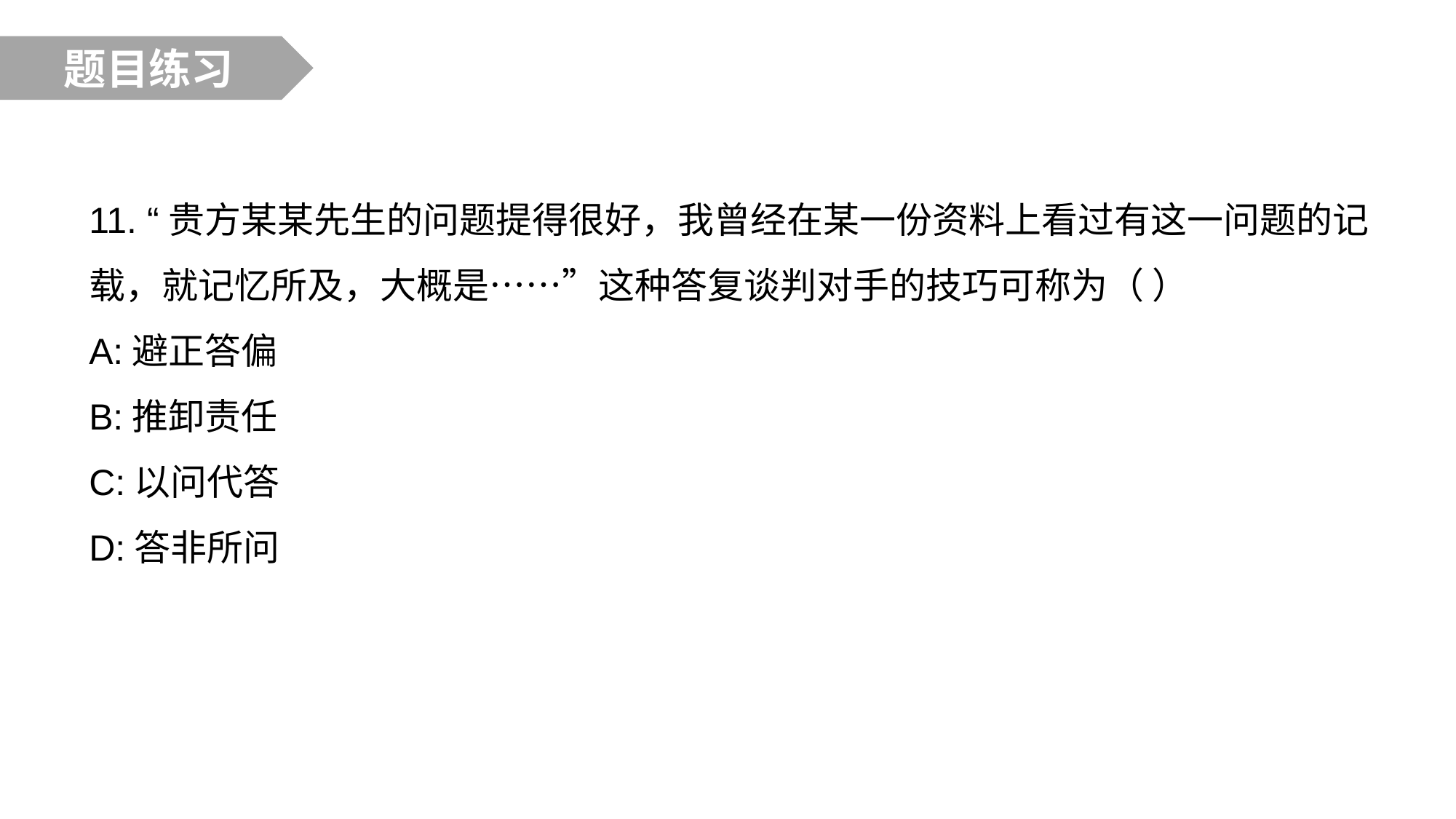

题目练习
11. “贵方某某先生的问题提得很好，我曾经在某一份资料上看过有这一问题的记载，就记忆所及，大概是……”这种答复谈判对手的技巧可称为（ ）
A:避正答偏
B:推卸责任
C:以问代答
D:答非所问